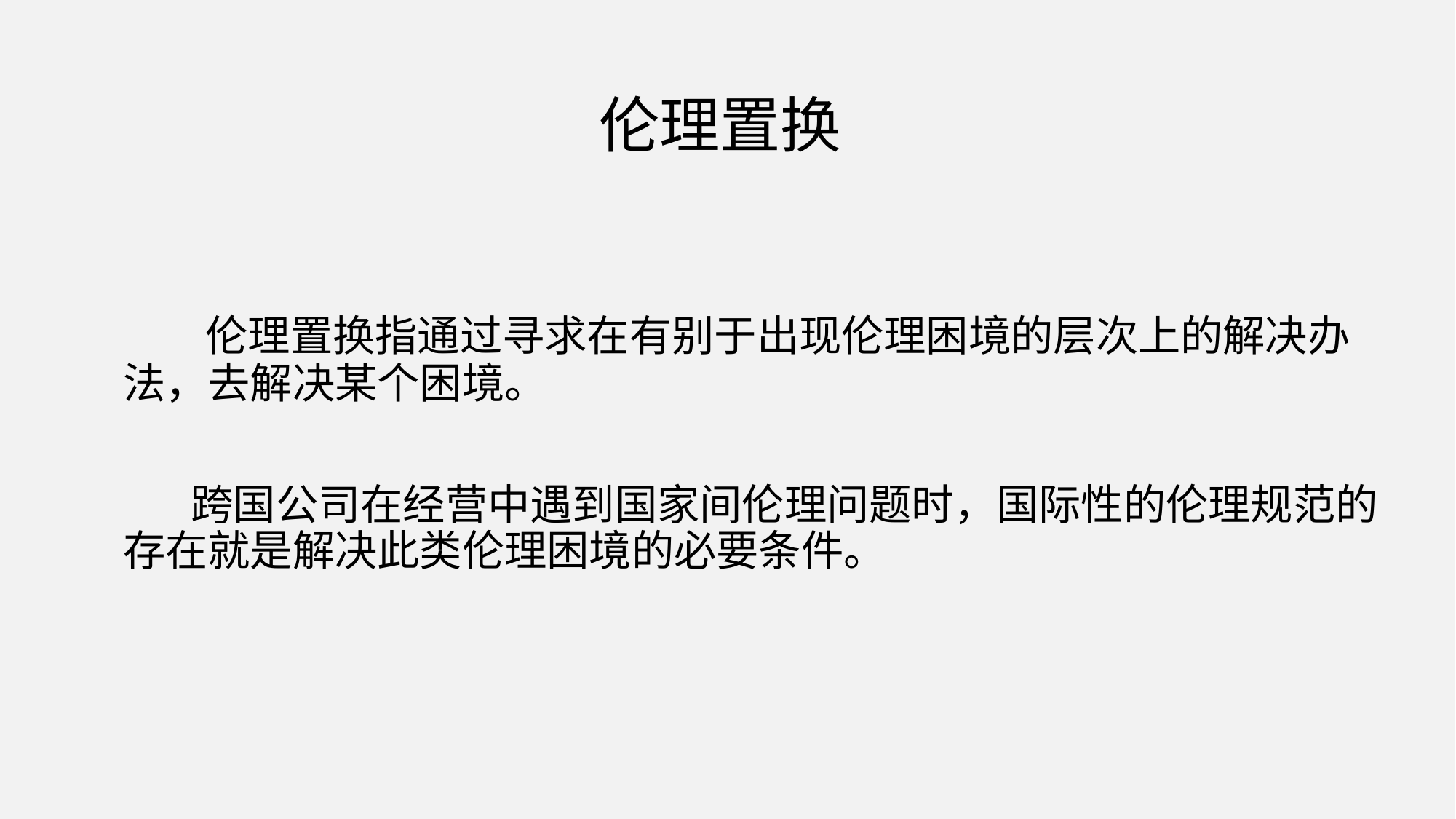

# 伦理置换
         伦理置换指通过寻求在有别于出现伦理困境的层次上的解决办法，去解决某个困境。

         跨国公司在经营中遇到国家间伦理问题时，国际性的伦理规范的存在就是解决此类伦理困境的必要条件。